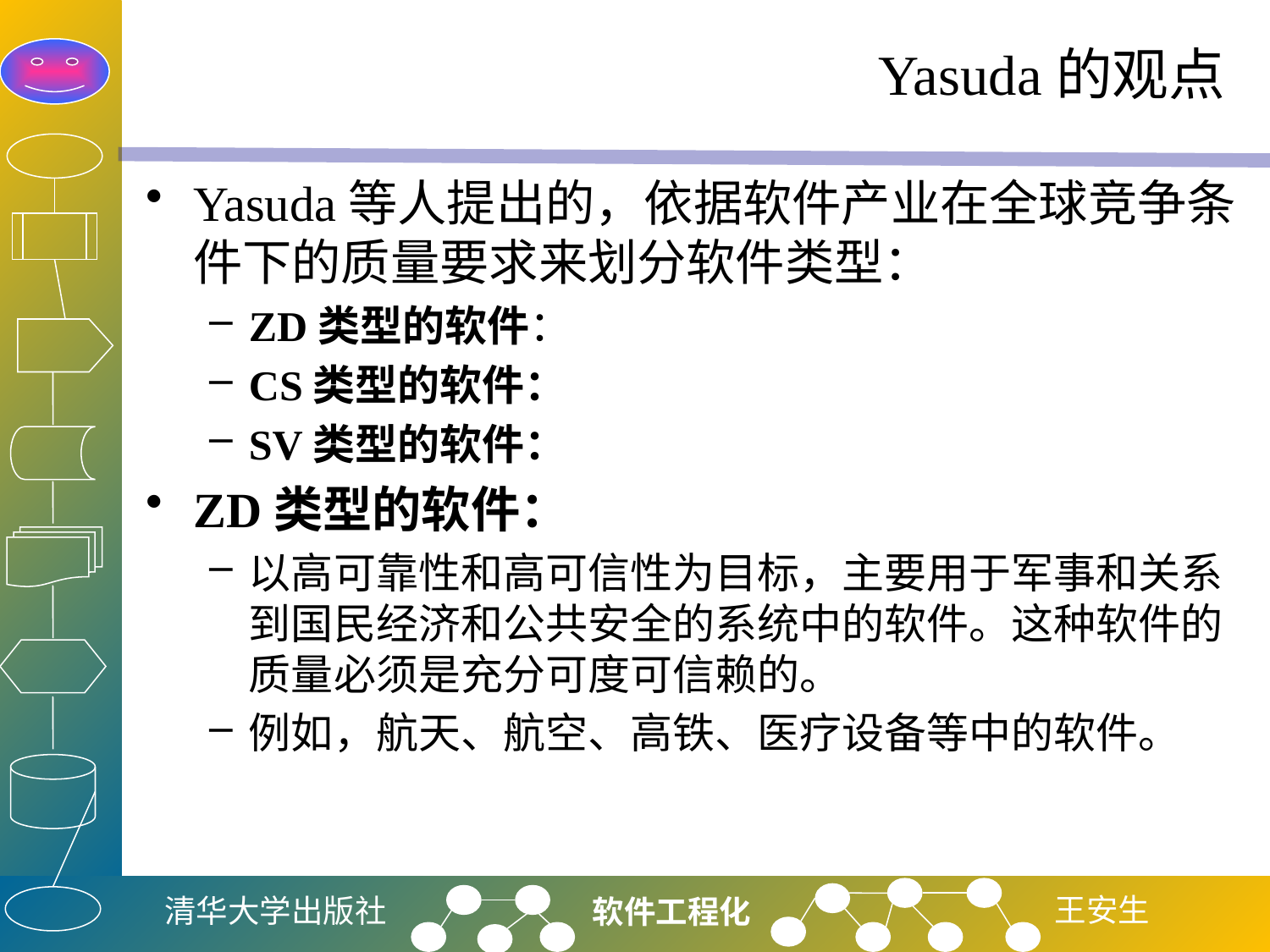

# Yasuda的观点
Yasuda等人提出的，依据软件产业在全球竞争条件下的质量要求来划分软件类型：
ZD类型的软件：
CS类型的软件：
SV类型的软件：
ZD类型的软件：
以高可靠性和高可信性为目标，主要用于军事和关系到国民经济和公共安全的系统中的软件。这种软件的质量必须是充分可度可信赖的。
例如，航天、航空、高铁、医疗设备等中的软件。